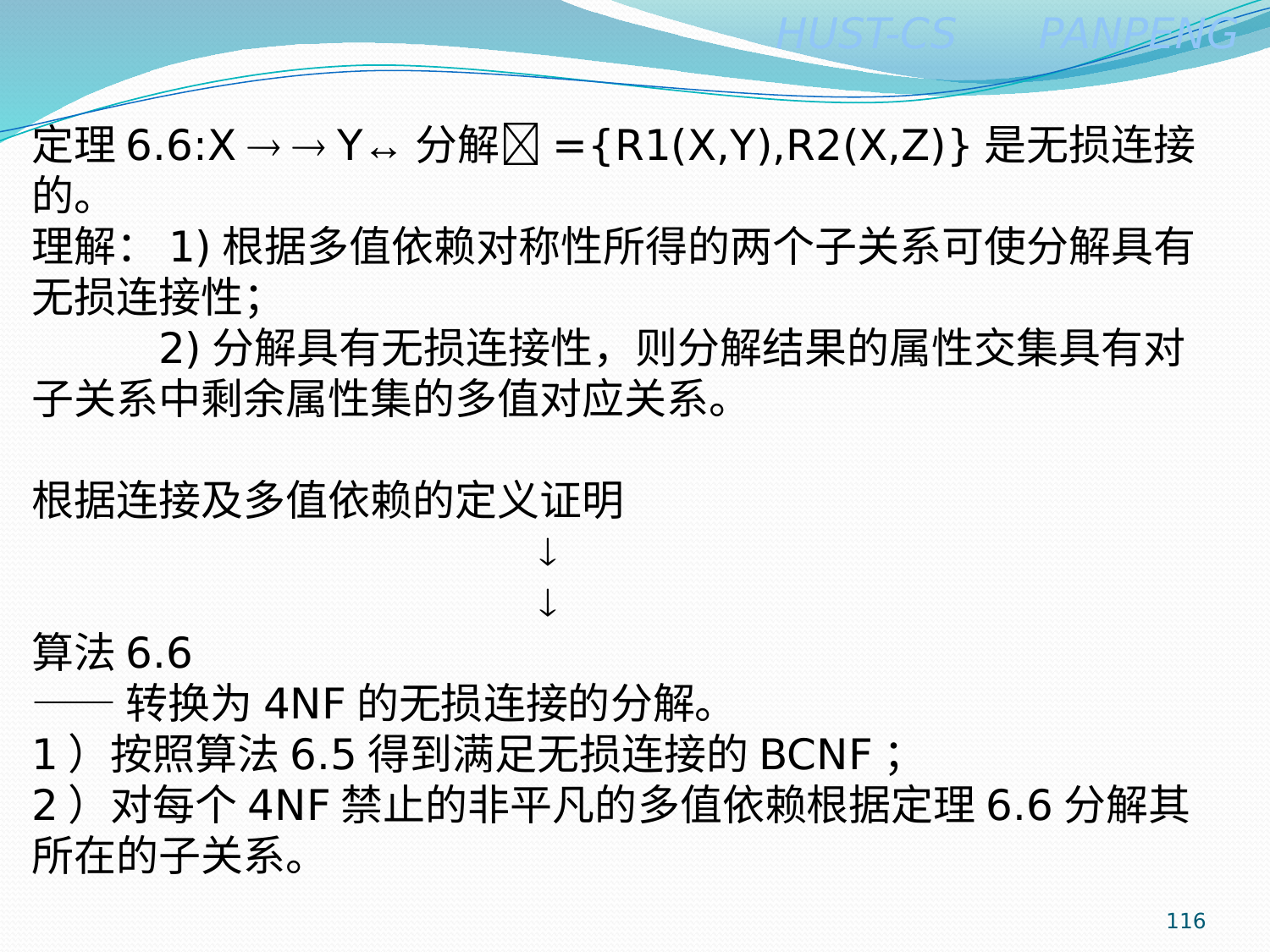

定理6.6:X → → Y↔分解ρ={R1(X,Y),R2(X,Z)}是无损连接的。
理解：1)根据多值依赖对称性所得的两个子关系可使分解具有无损连接性；
	2)分解具有无损连接性，则分解结果的属性交集具有对子关系中剩余属性集的多值对应关系。

根据连接及多值依赖的定义证明
				↓
				↓
算法6.6
——转换为4NF的无损连接的分解。
1）按照算法6.5得到满足无损连接的BCNF；
2）对每个4NF禁止的非平凡的多值依赖根据定理6.6分解其所在的子关系。
116